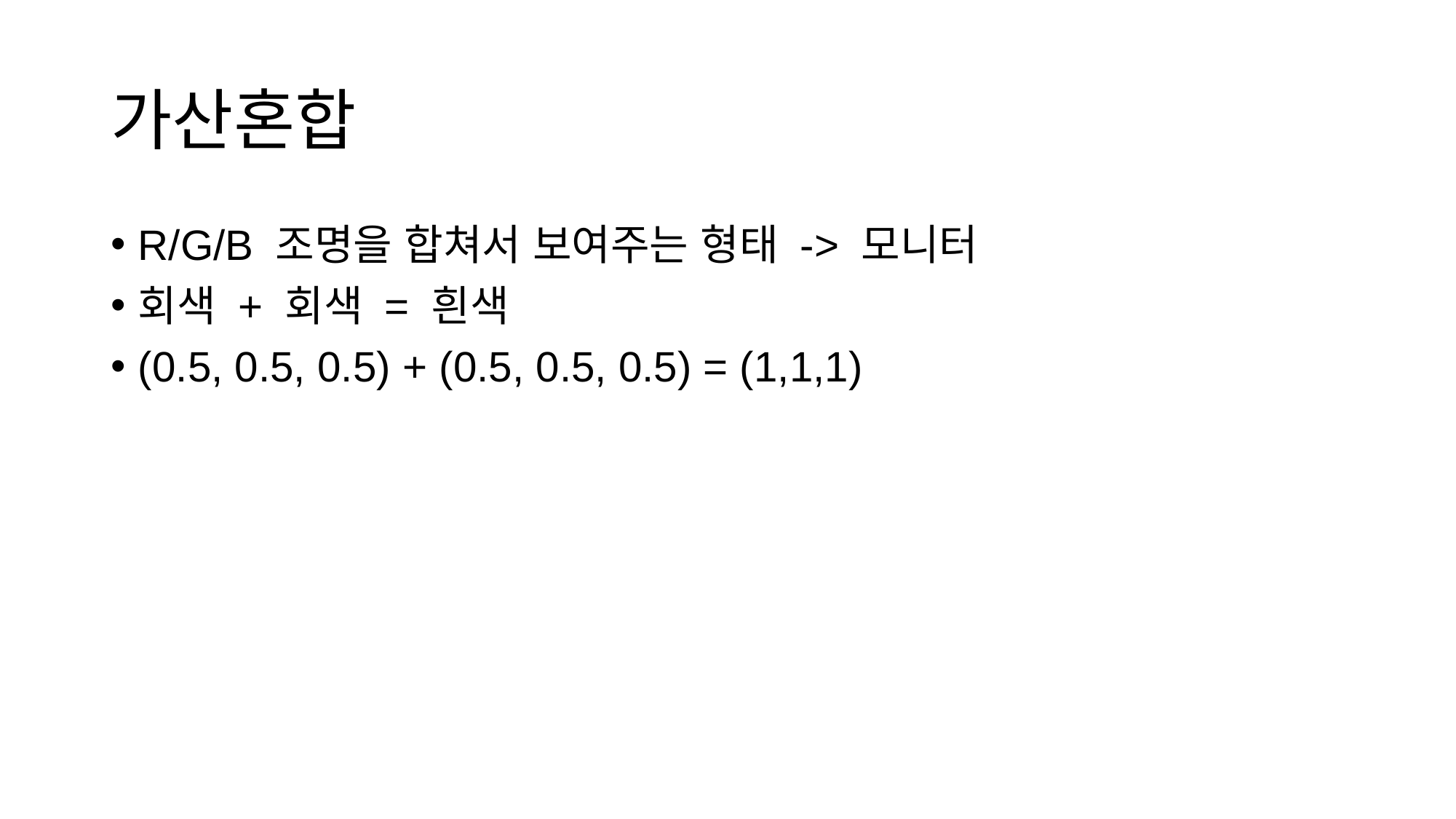

# 가산혼합
R/G/B 조명을 합쳐서 보여주는 형태 -> 모니터
회색 + 회색 = 흰색
(0.5, 0.5, 0.5) + (0.5, 0.5, 0.5) = (1,1,1)